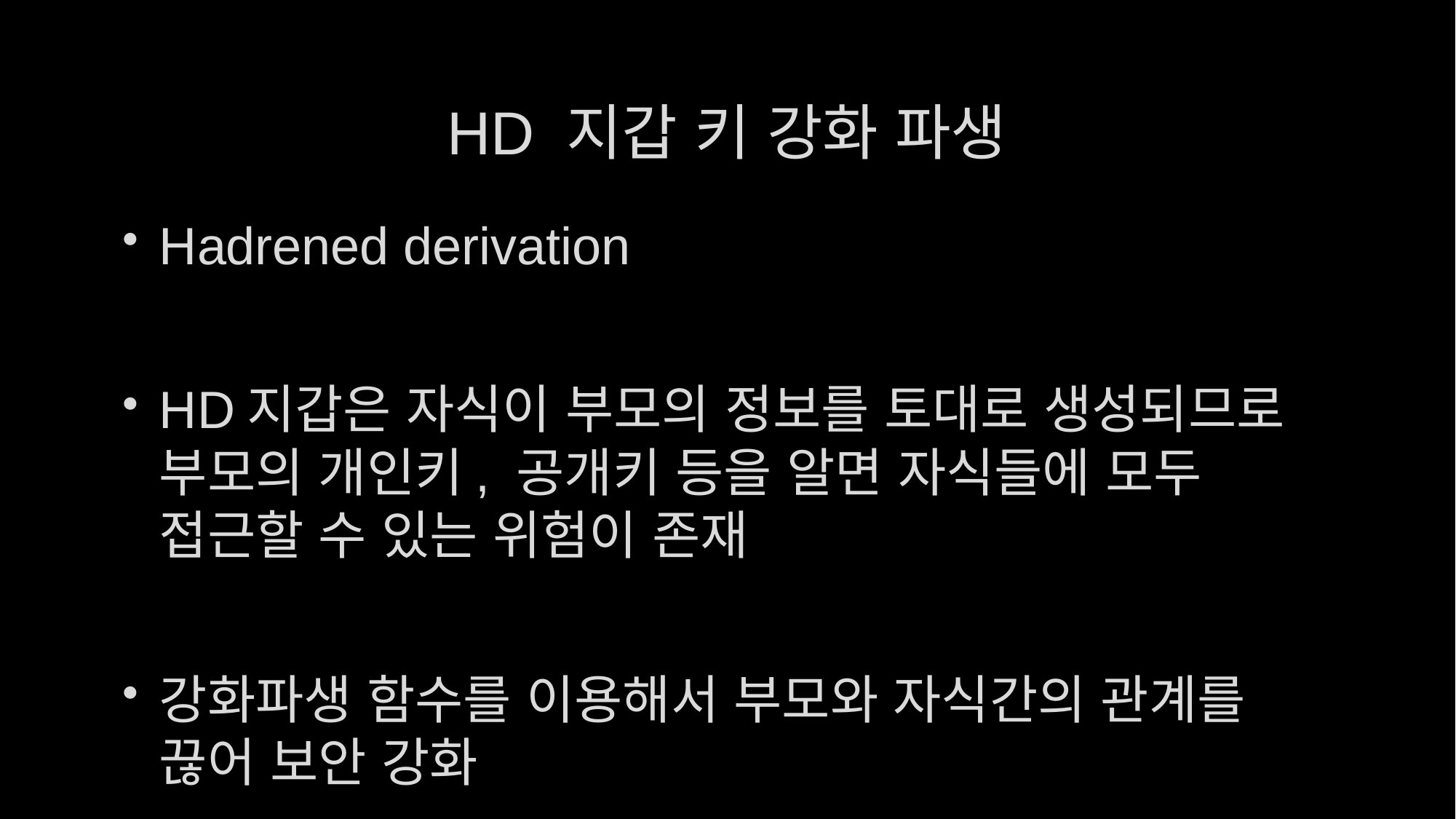

# HD 지갑 키 강화 파생
Hadrened derivation

HD지갑은 자식이 부모의 정보를 토대로 생성되므로 부모의 개인키, 공개키 등을 알면 자식들에 모두 접근할 수 있는 위험이 존재

강화파생 함수를 이용해서 부모와 자식간의 관계를 끊어 보안 강화